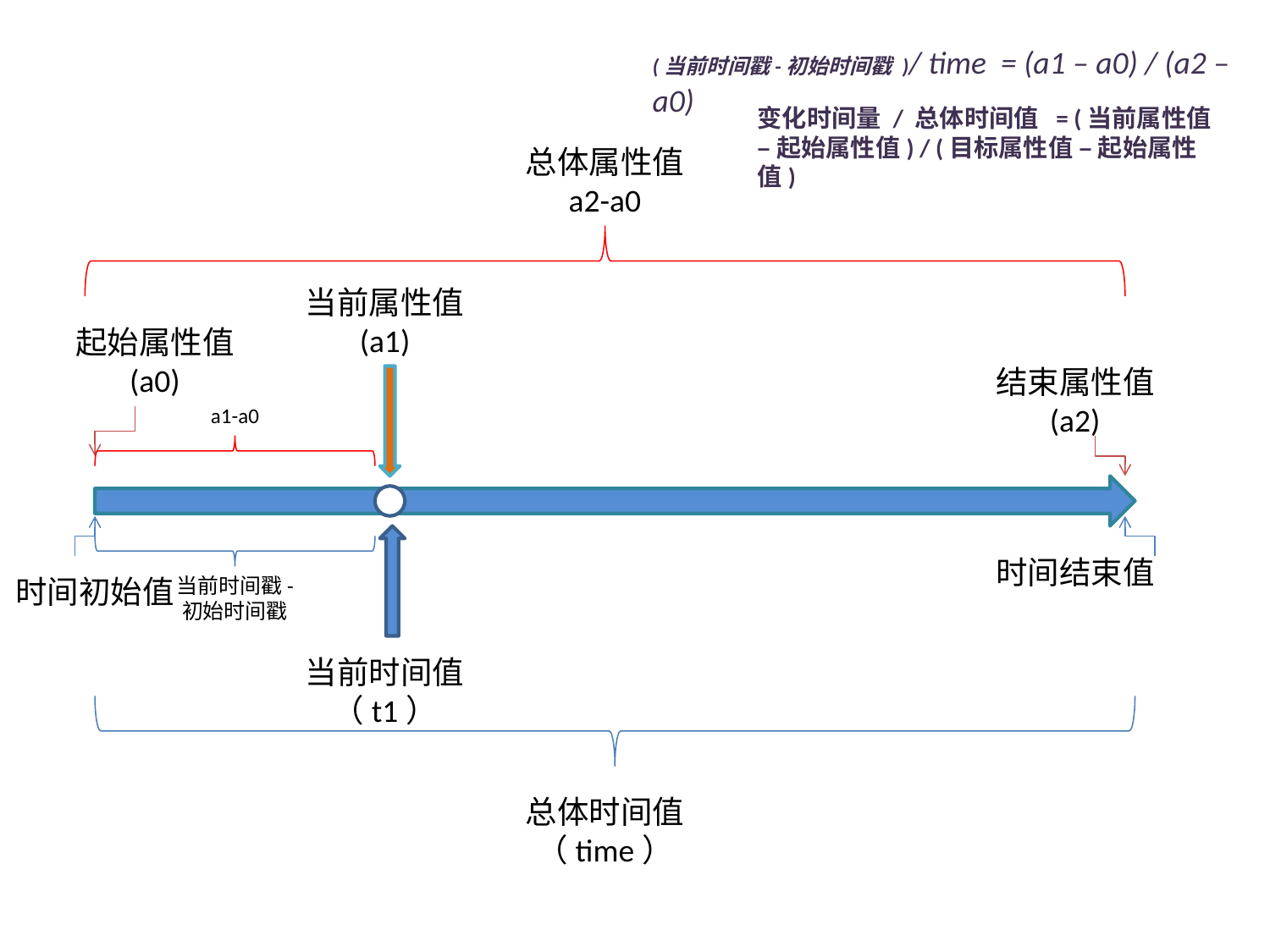

(当前时间戳-初始时间戳 )/ time  = (a1 – a0) / (a2 – a0)
变化时间量 / 总体时间值  = (当前属性值 – 起始属性值) / (目标属性值 – 起始属性值)
总体属性值
a2-a0

当前属性值
(a1)

起始属性值
(a0)
结束属性值
(a2)

a1-a0

时间结束值
时间初始值
当前时间戳-
初始时间戳
当前时间值
（t1）
总体时间值
（time）